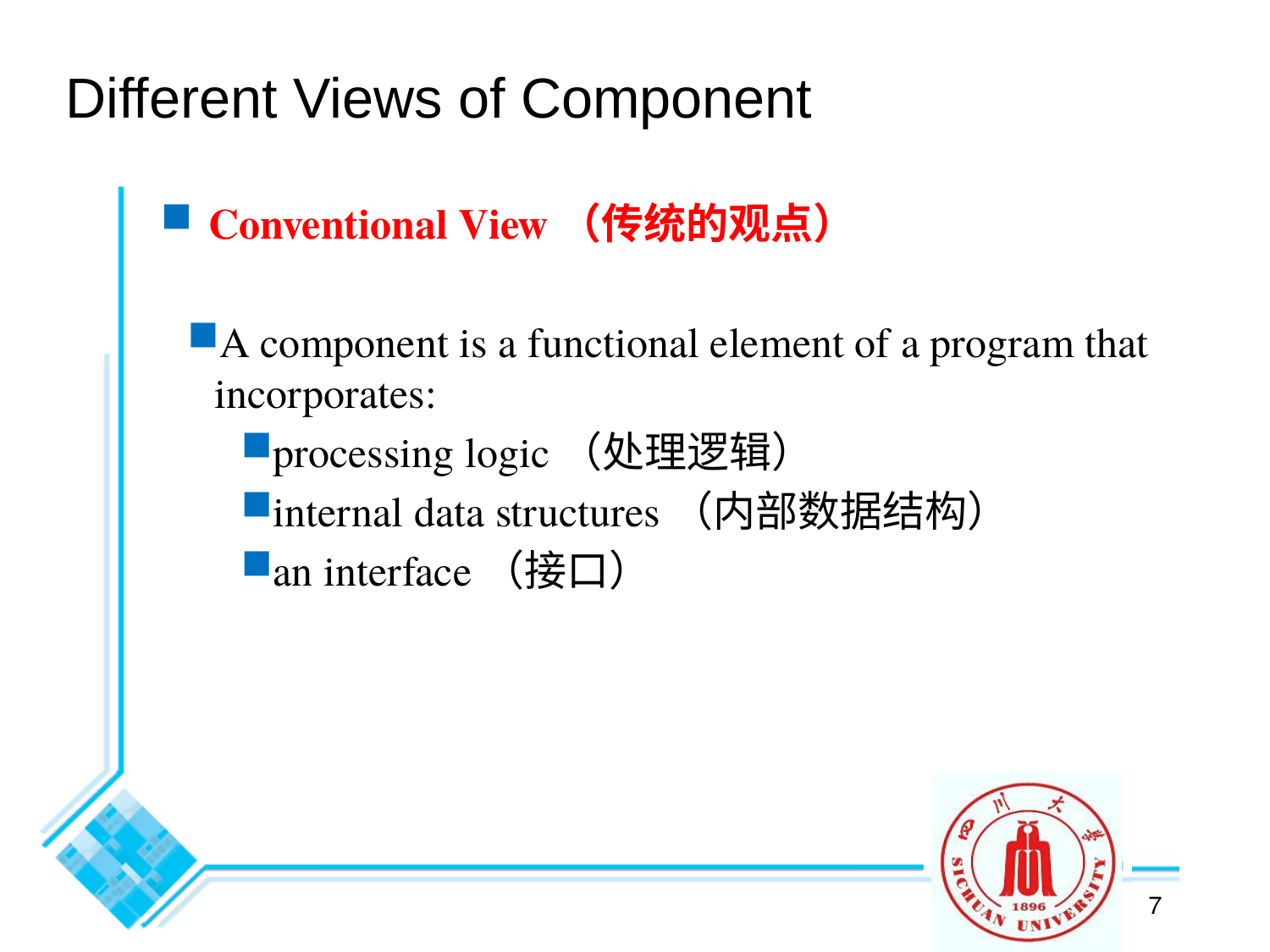

Different Views of Component
Conventional View（传统的观点）

A component is a functional element of a program that incorporates:
processing logic（处理逻辑）
internal data structures（内部数据结构）
an interface（接口）
7
7